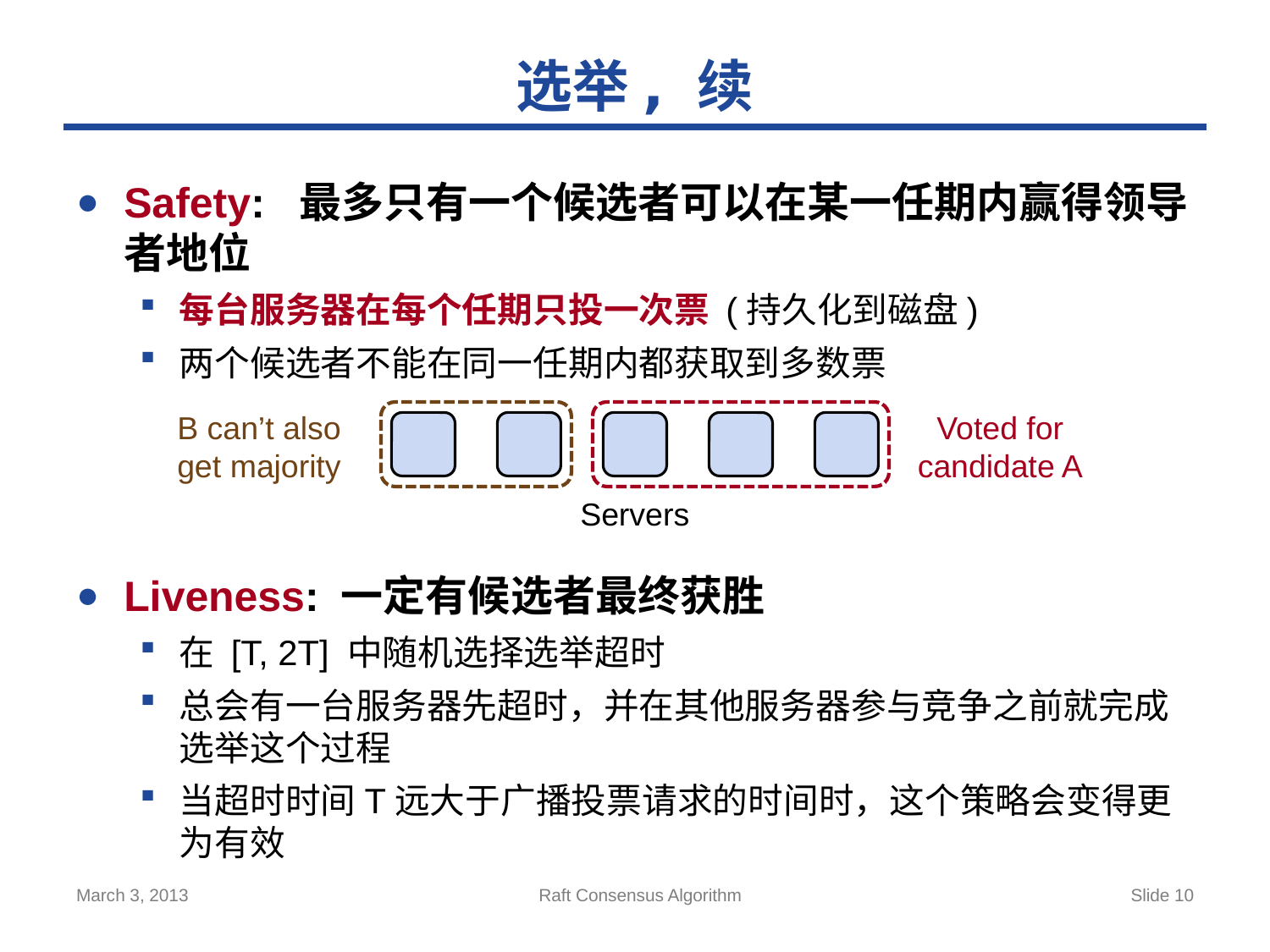

# 选举, 续
Safety:  最多只有一个候选者可以在某一任期内赢得领导者地位
每台服务器在每个任期只投一次票 (持久化到磁盘)
两个候选者不能在同一任期内都获取到多数票

Liveness: 一定有候选者最终获胜
在 [T, 2T] 中随机选择选举超时
总会有一台服务器先超时，并在其他服务器参与竞争之前就完成选举这个过程
当超时时间T远大于广播投票请求的时间时，这个策略会变得更为有效
B can’t also get majority

Voted for candidate A

Servers
March 3, 2013
Raft Consensus Algorithm
Slide 10